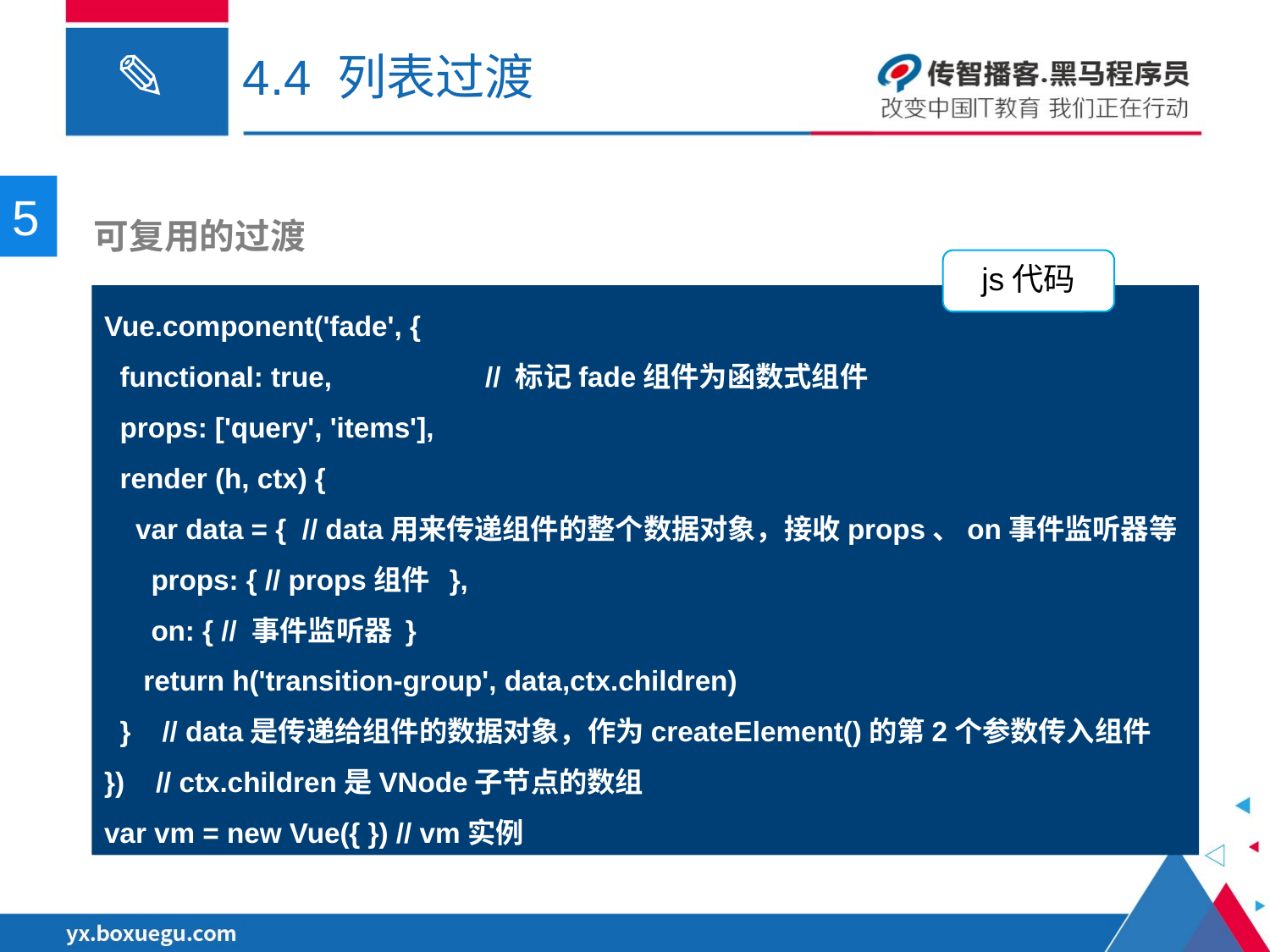

# 4.4 列表过渡

5
  可复用的过渡
js代码
Vue.component('fade', {
  functional: true,		// 标记fade组件为函数式组件
  props: ['query', 'items'],
  render (h, ctx) {
    var data = {  // data用来传递组件的整个数据对象，接收props、on事件监听器等
      props: { // props组件  },
      on: { // 事件监听器 }
     return h('transition-group', data,ctx.children)
  }    // data是传递给组件的数据对象，作为createElement()的第2个参数传入组件
})    // ctx.children是VNode子节点的数组
var vm = new Vue({ }) // vm实例